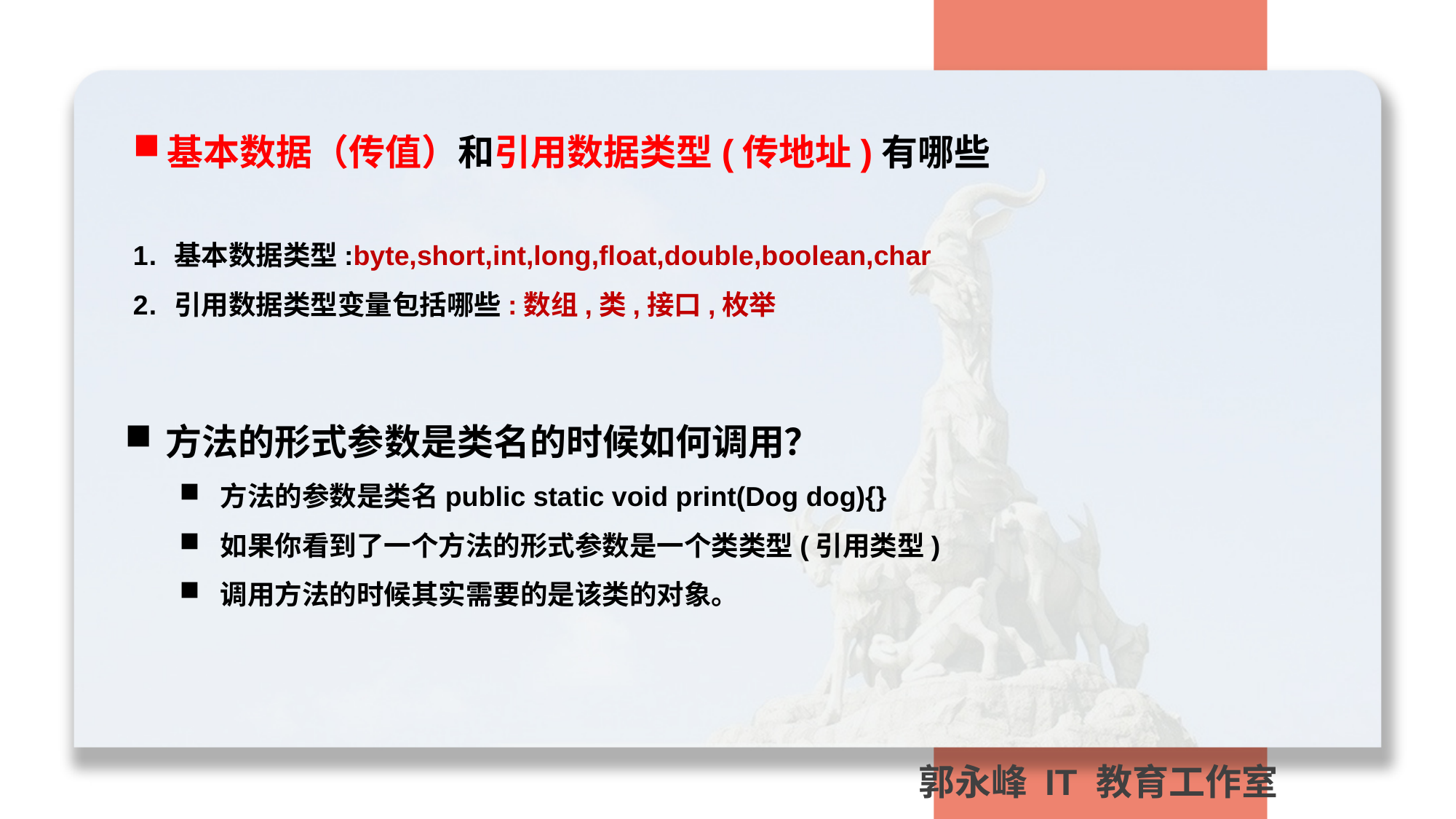

基本数据（传值）和引用数据类型(传地址)有哪些

基本数据类型:byte,short,int,long,float,double,boolean,char
引用数据类型变量包括哪些:数组,类,接口,枚举
方法的形式参数是类名的时候如何调用？
方法的参数是类名public static void print(Dog dog){}
如果你看到了一个方法的形式参数是一个类类型(引用类型)
调用方法的时候其实需要的是该类的对象。